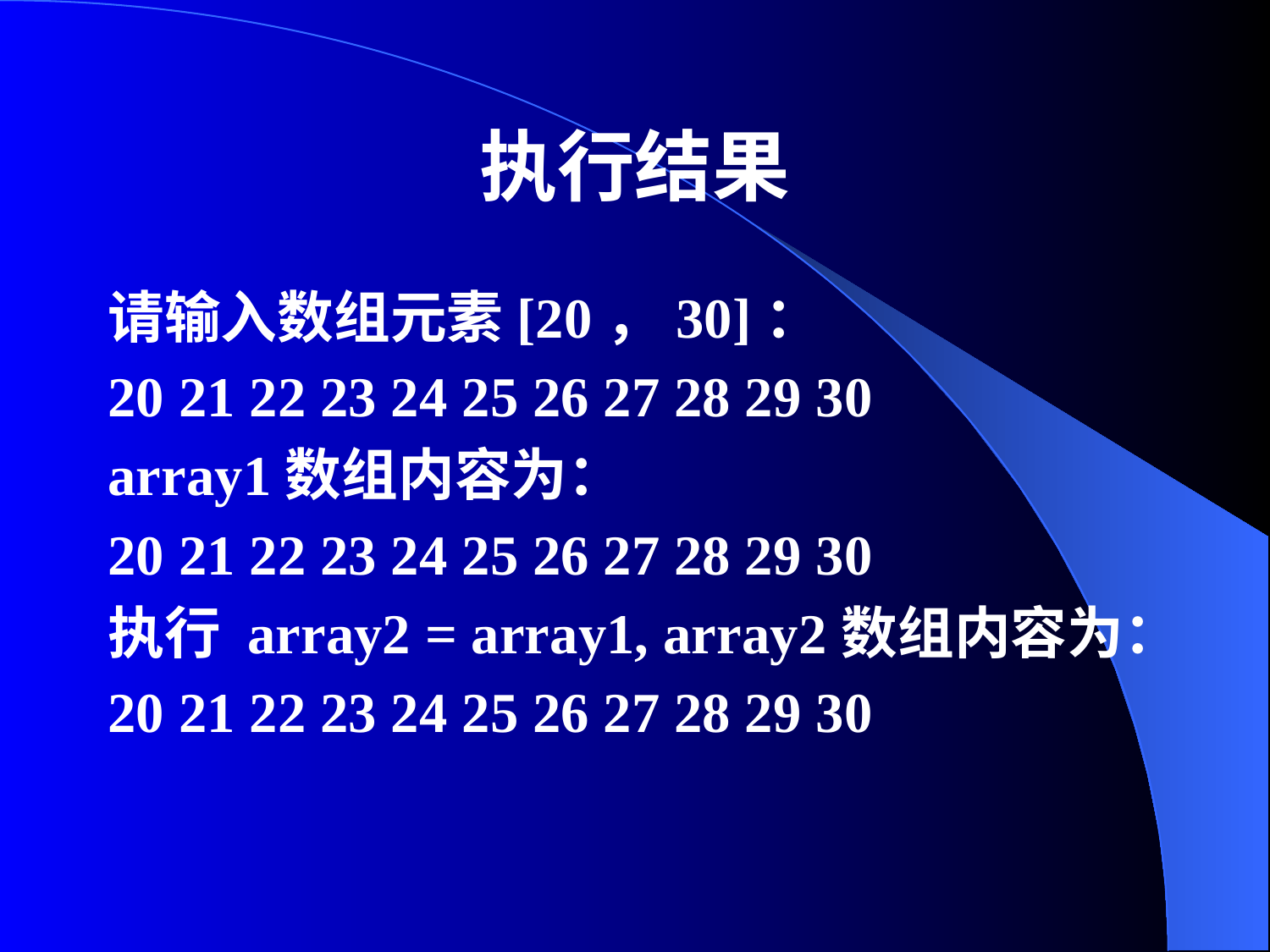

# 执行结果
请输入数组元素[20，30]：
20 21 22 23 24 25 26 27 28 29 30
array1数组内容为：
20 21 22 23 24 25 26 27 28 29 30
执行 array2 = array1, array2数组内容为：
20 21 22 23 24 25 26 27 28 29 30